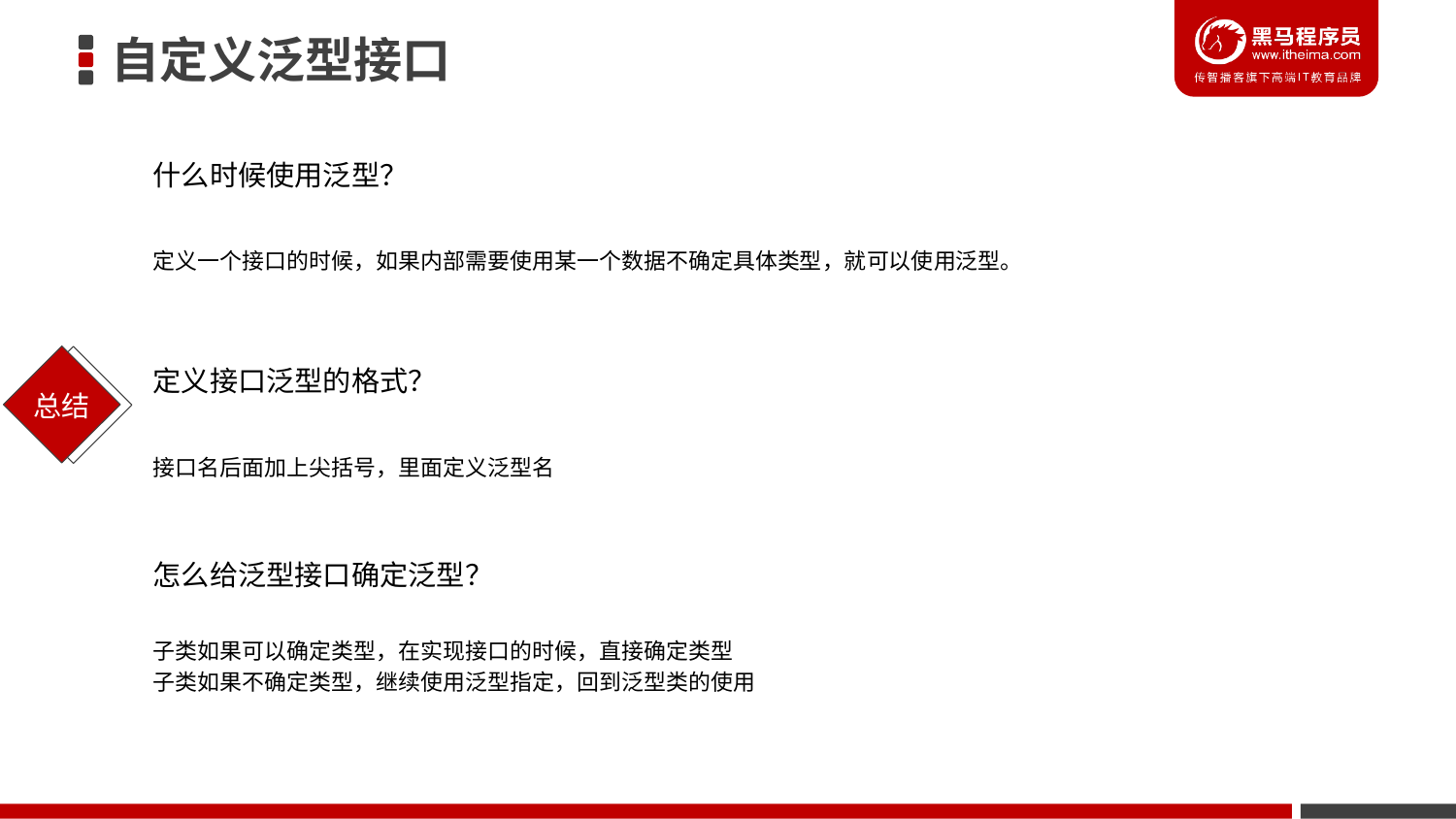

# 自定义泛型接口
什么时候使用泛型？
定义一个接口的时候，如果内部需要使用某一个数据不确定具体类型，就可以使用泛型。
定义接口泛型的格式？
接口名后面加上尖括号，里面定义泛型名
怎么给泛型接口确定泛型？
子类如果可以确定类型，在实现接口的时候，直接确定类型
子类如果不确定类型，继续使用泛型指定，回到泛型类的使用